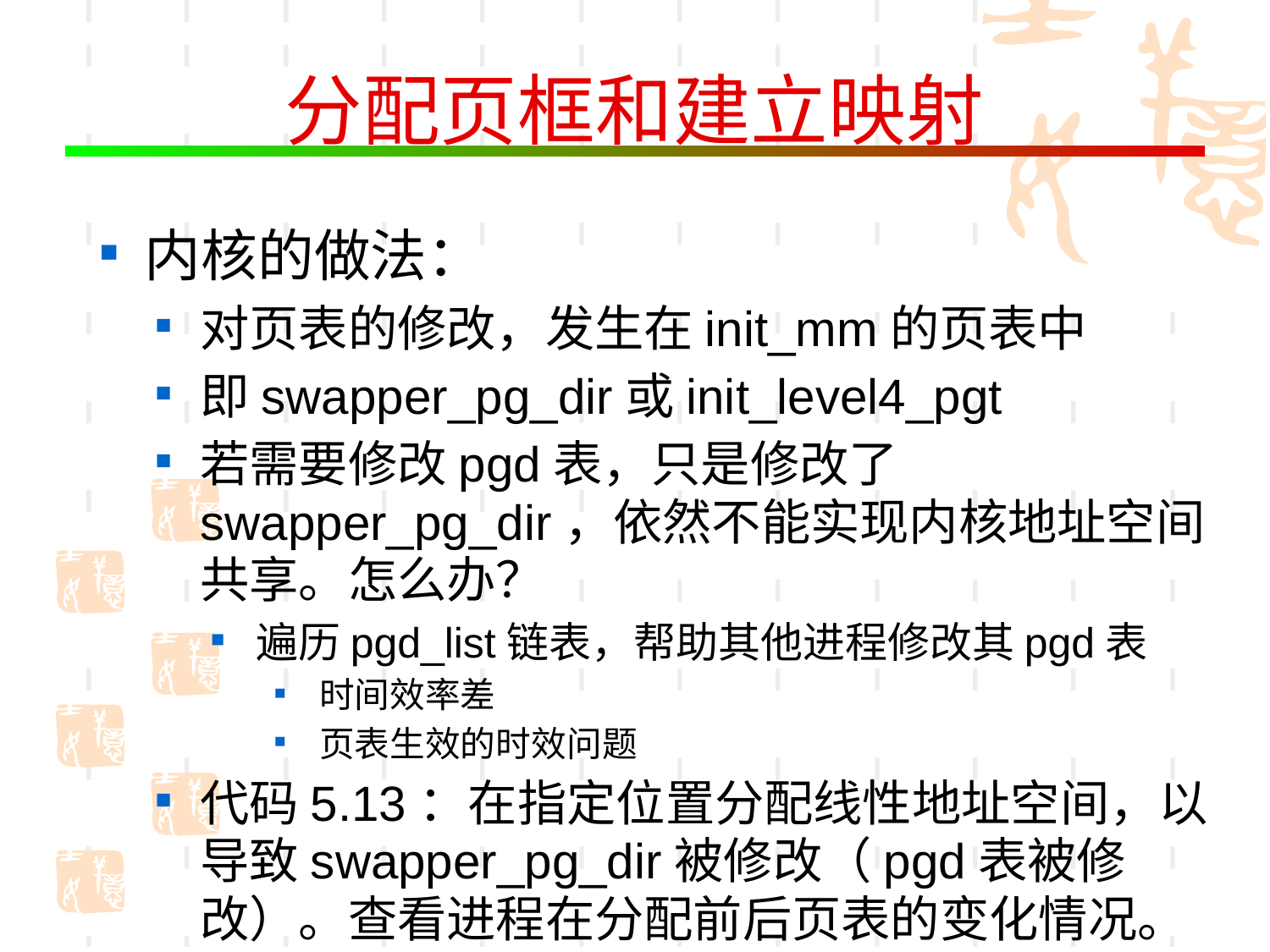

# 分配页框和建立映射
内核的做法：
对页表的修改，发生在init_mm的页表中
即swapper_pg_dir或init_level4_pgt
若需要修改pgd表，只是修改了swapper_pg_dir，依然不能实现内核地址空间共享。怎么办？
遍历pgd_list链表，帮助其他进程修改其pgd表
时间效率差
页表生效的时效问题
代码5.13：在指定位置分配线性地址空间，以导致swapper_pg_dir被修改（pgd表被修改）。查看进程在分配前后页表的变化情况。